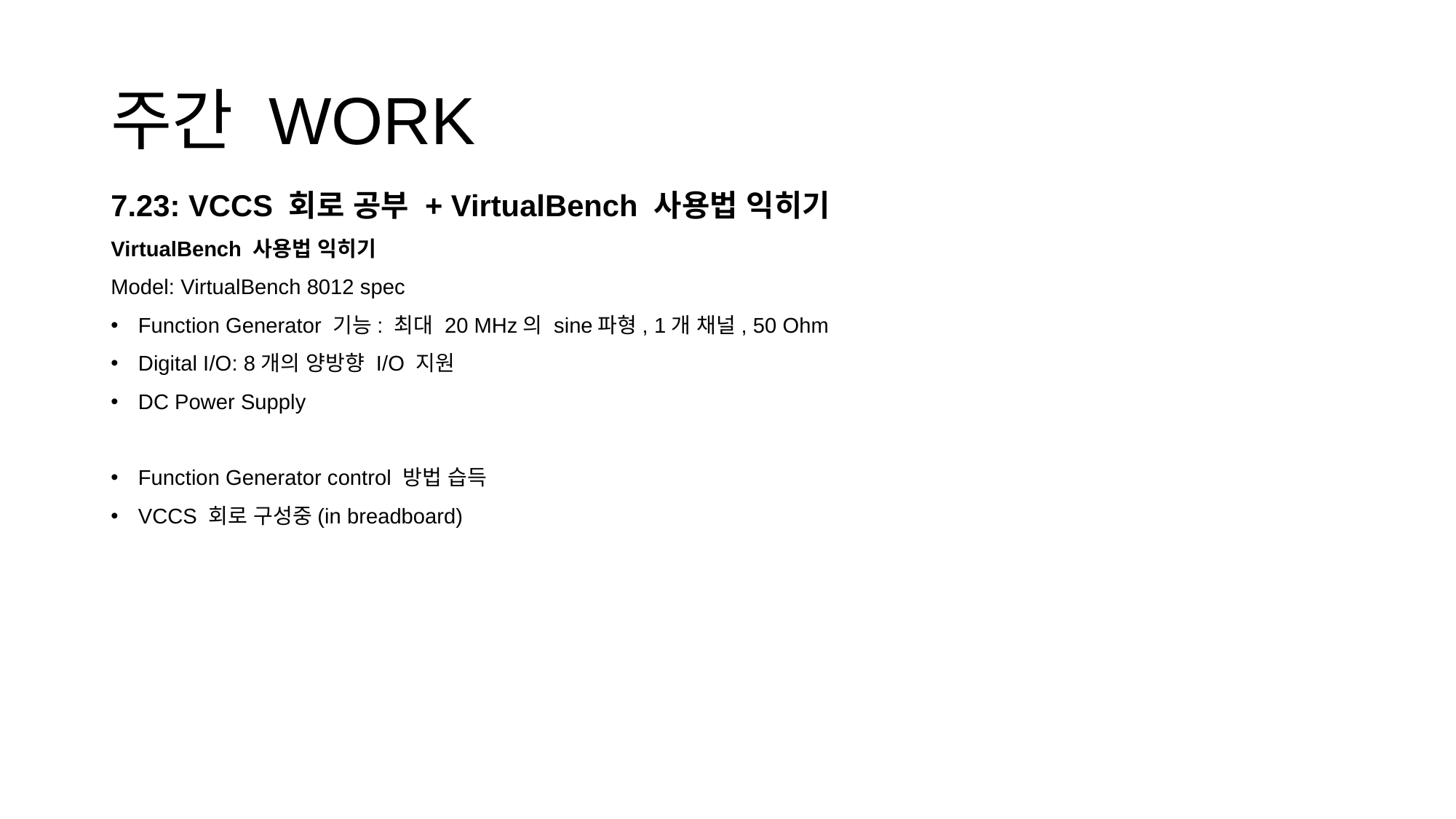

# 주간 WORK
7.23: VCCS 회로 공부 + VirtualBench 사용법 익히기
VirtualBench 사용법 익히기
Model: VirtualBench 8012 spec
Function Generator 기능: 최대 20 MHz의 sine파형, 1개 채널, 50 Ohm
Digital I/O: 8개의 양방향 I/O 지원
DC Power Supply

Function Generator control 방법 습득
VCCS 회로 구성중(in breadboard)